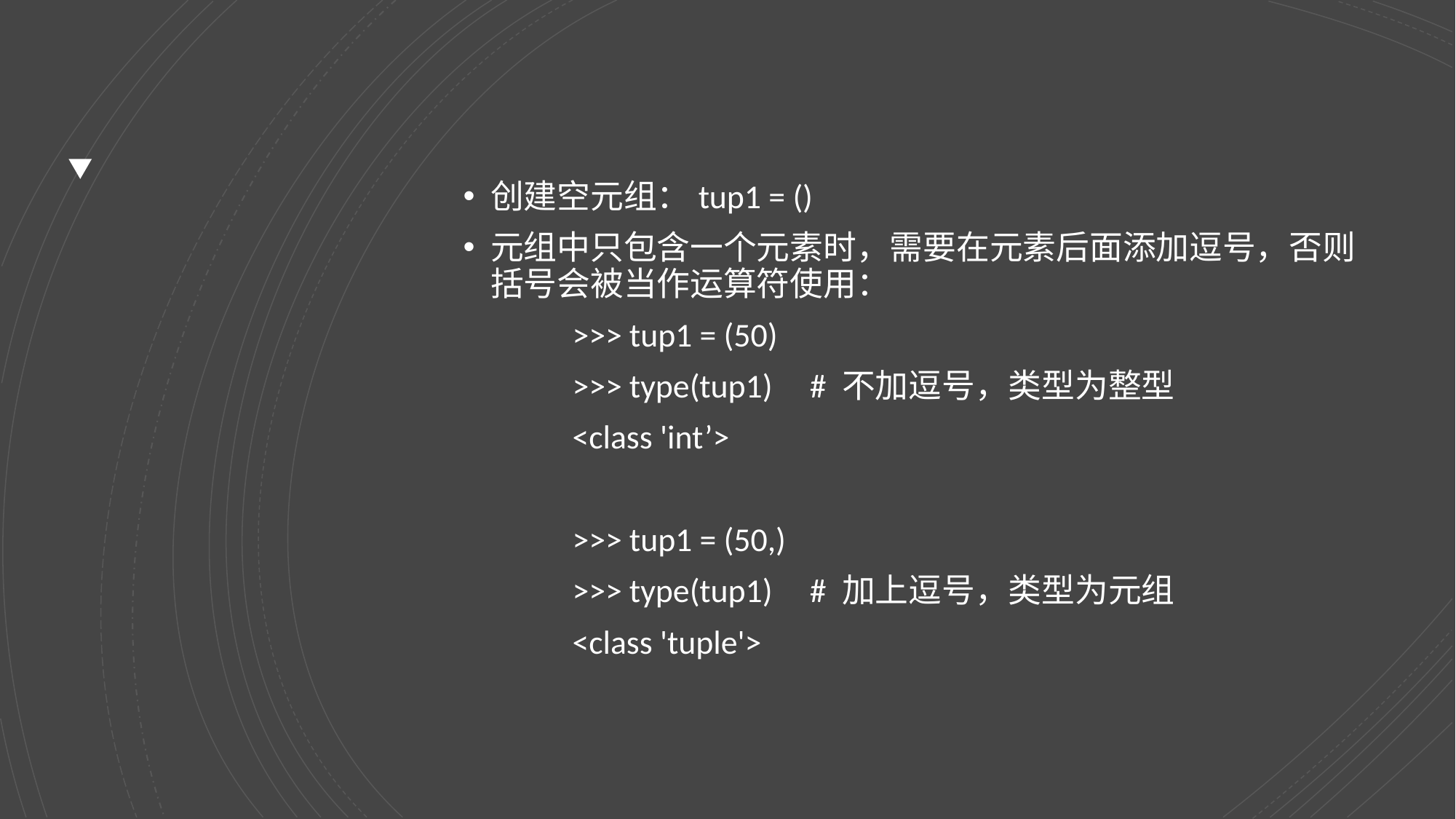

创建空元组：tup1 = ()
元组中只包含一个元素时，需要在元素后面添加逗号，否则括号会被当作运算符使用：
	>>> tup1 = (50)
	>>> type(tup1)     # 不加逗号，类型为整型
	<class 'int’>

	>>> tup1 = (50,)
	>>> type(tup1)     # 加上逗号，类型为元组
	<class 'tuple'>